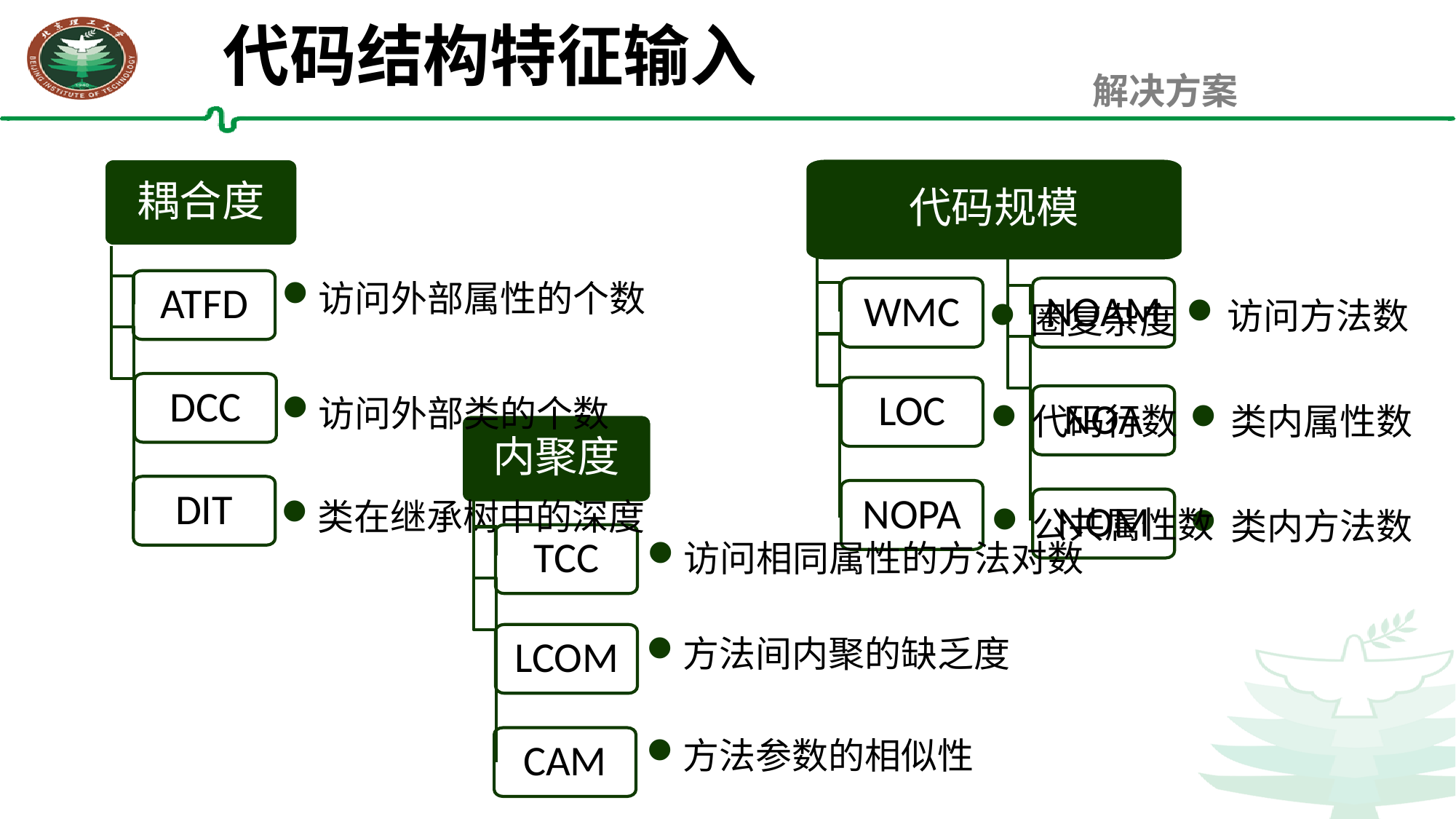

代码结构特征输入
解决方案
代码规模
WMC
LOC
NOPA
耦合度
ATFD
DCC
DIT
访问外部属性的个数
NOAM
NOA
NOM
访问方法数
圈复杂度
访问外部类的个数
代码行数
类内属性数
内聚度
TCC
LCOM
CAM
类在继承树中的深度
公共属性数
类内方法数
访问相同属性的方法对数
方法间内聚的缺乏度
方法参数的相似性